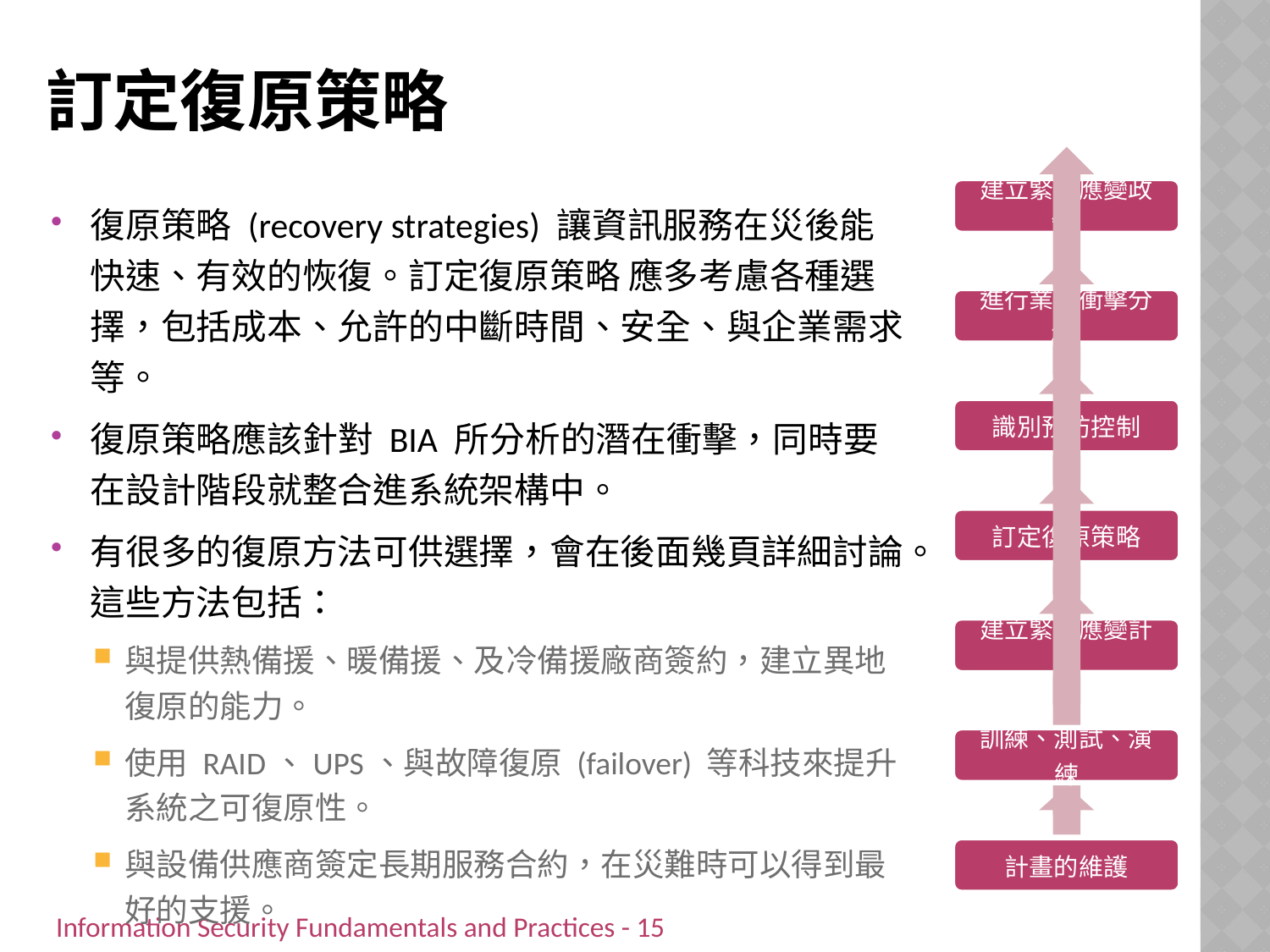

# 訂定復原策略
建立緊急應變政策
訂定復原策略
建立緊急應變計畫
進行業務衝擊分析
識別預防控制
訓練、測試、演練
計畫的維護
復原策略 (recovery strategies) 讓資訊服務在災後能快速、有效的恢復。訂定復原策略 應多考慮各種選擇，包括成本、允許的中斷時間、安全、與企業需求等。
復原策略應該針對 BIA 所分析的潛在衝擊，同時要在設計階段就整合進系統架構中。
有很多的復原方法可供選擇，會在後面幾頁詳細討論。這些方法包括：
與提供熱備援、暖備援、及冷備援廠商簽約，建立異地復原的能力。
使用 RAID、UPS、與故障復原 (failover) 等科技來提升系統之可復原性。
與設備供應商簽定長期服務合約，在災難時可以得到最好的支援。